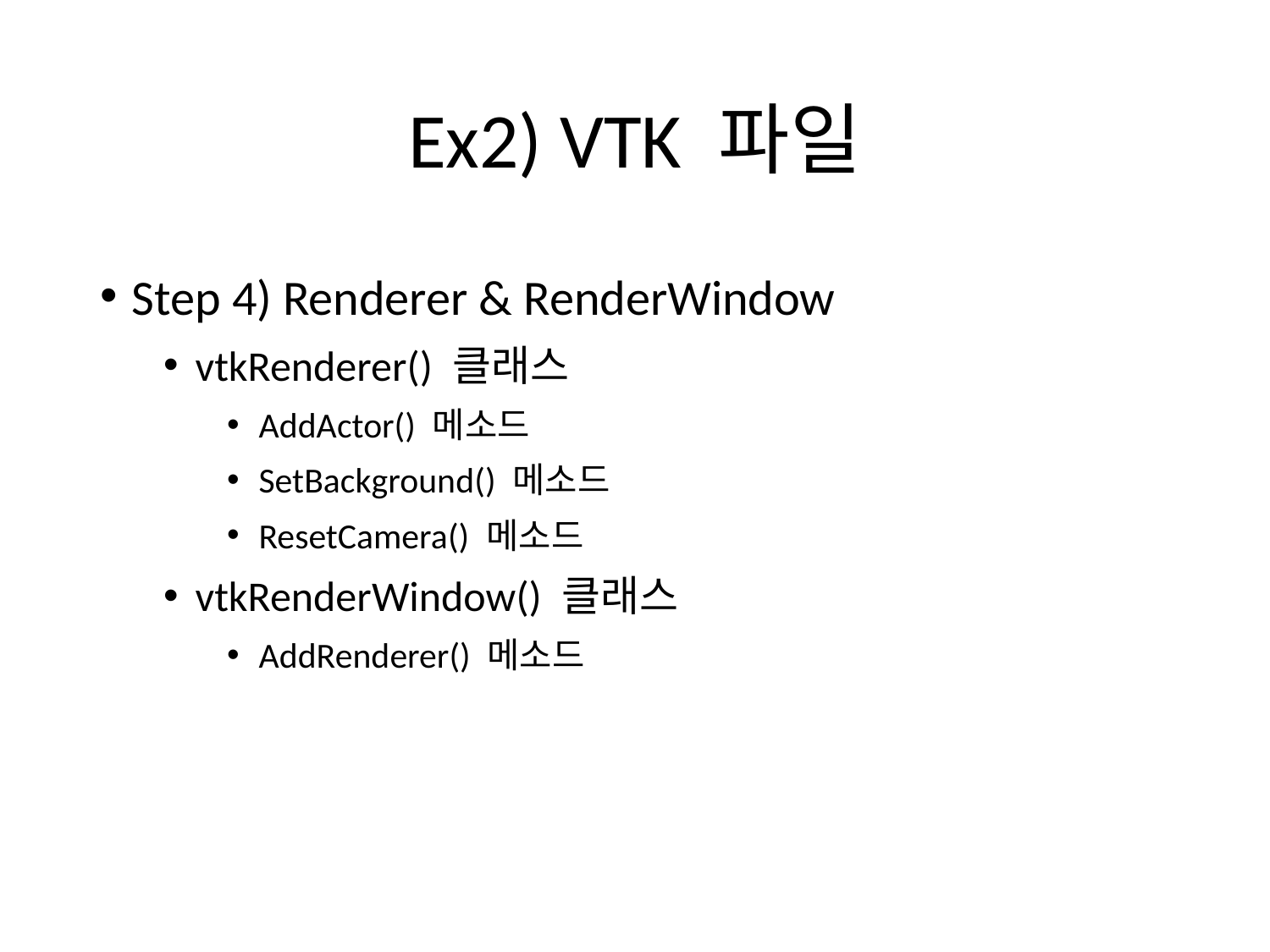

# Ex2) VTK 파일
Step 4) Renderer & RenderWindow
vtkRenderer() 클래스
AddActor() 메소드
SetBackground() 메소드
ResetCamera() 메소드
vtkRenderWindow() 클래스
AddRenderer() 메소드